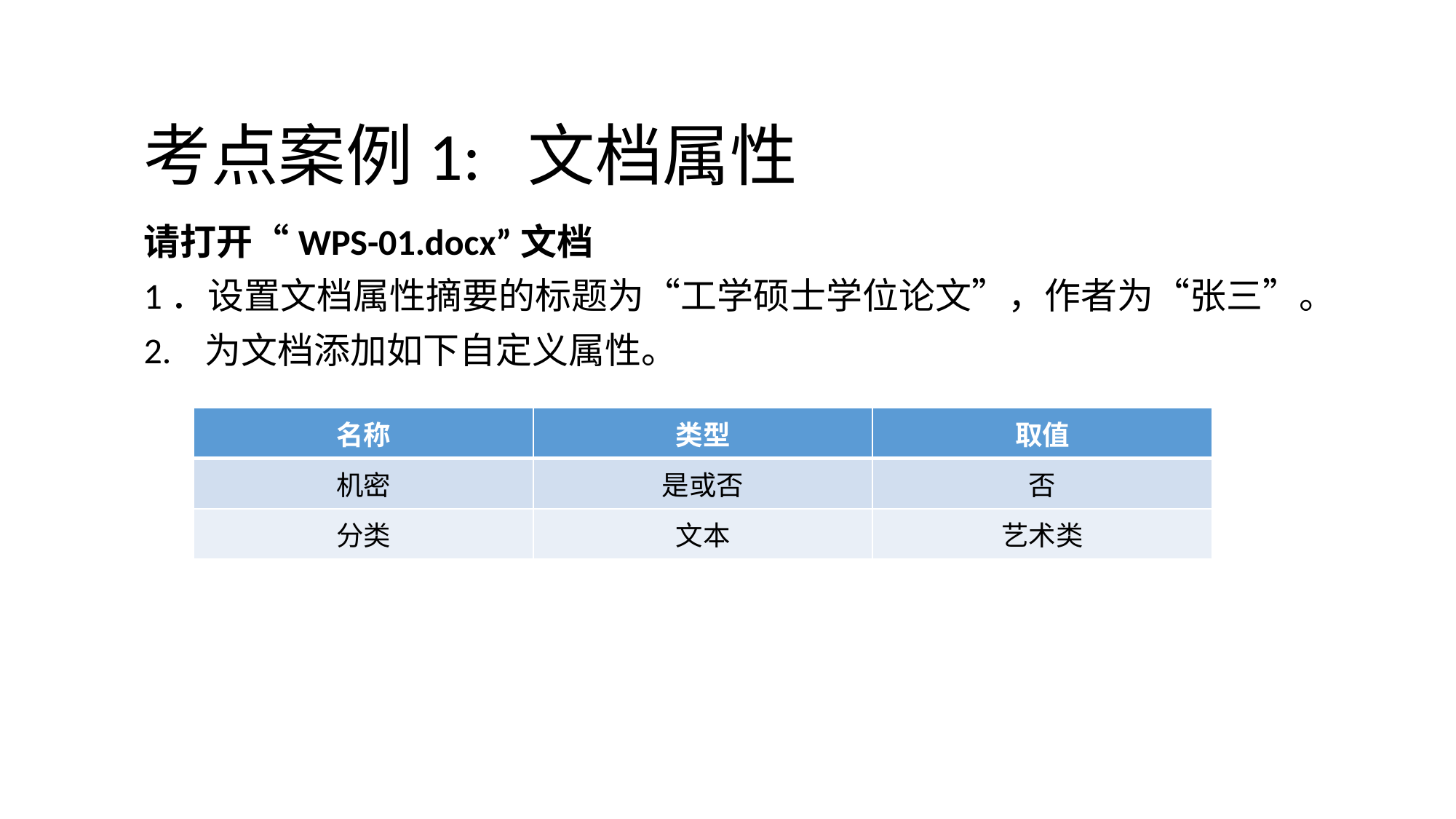

# 考点案例1:  文档属性
请打开“WPS-01.docx”文档
1．设置文档属性摘要的标题为“工学硕士学位论文”，作者为“张三”。
2.   为文档添加如下自定义属性。
| 名称 | 类型 | 取值 |
| --- | --- | --- |
| 机密 | 是或否 | 否 |
| 分类 | 文本 | 艺术类 |